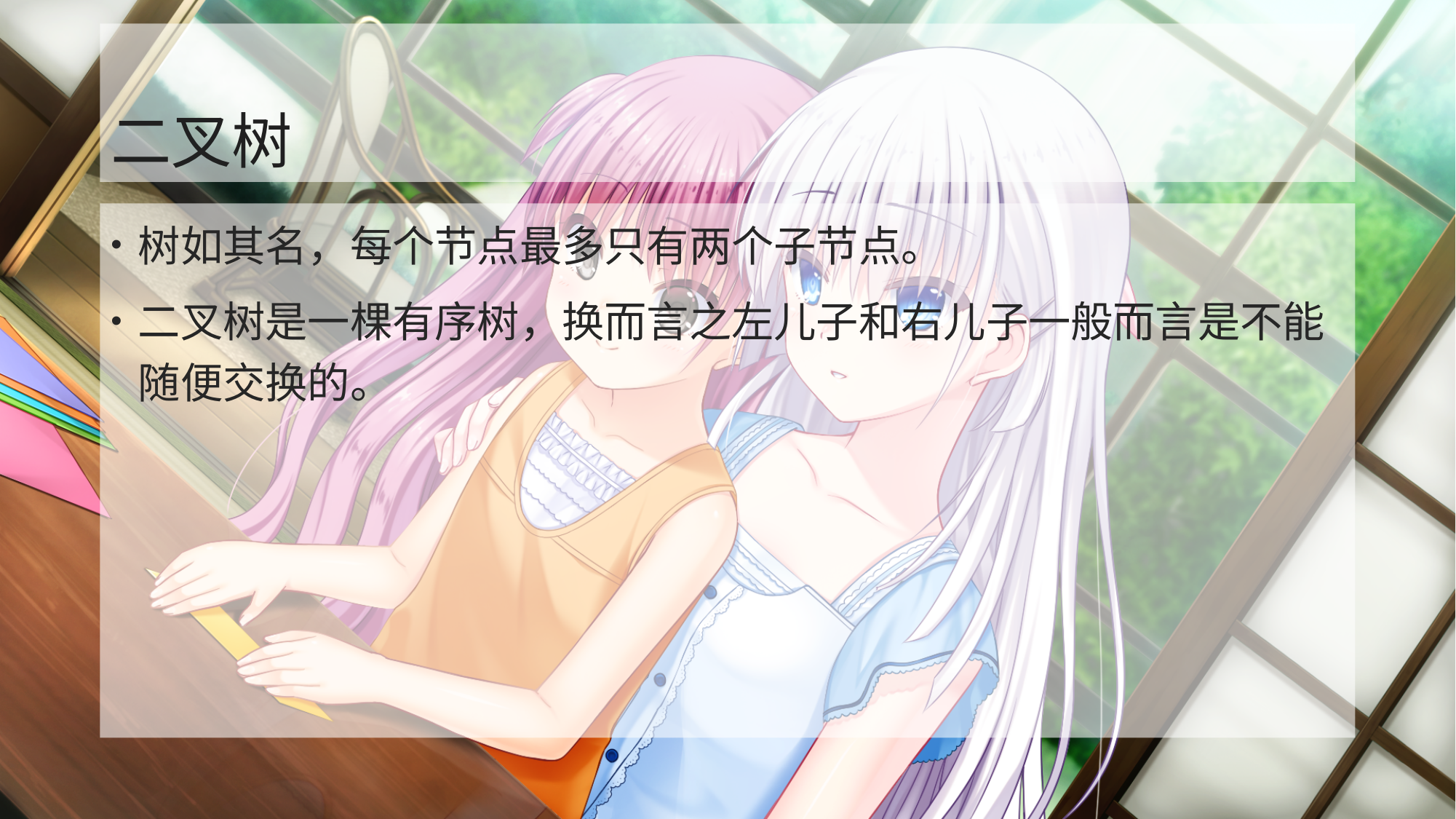

# 二叉树
树如其名，每个节点最多只有两个子节点。
二叉树是一棵有序树，换而言之左儿子和右儿子一般而言是不能随便交换的。